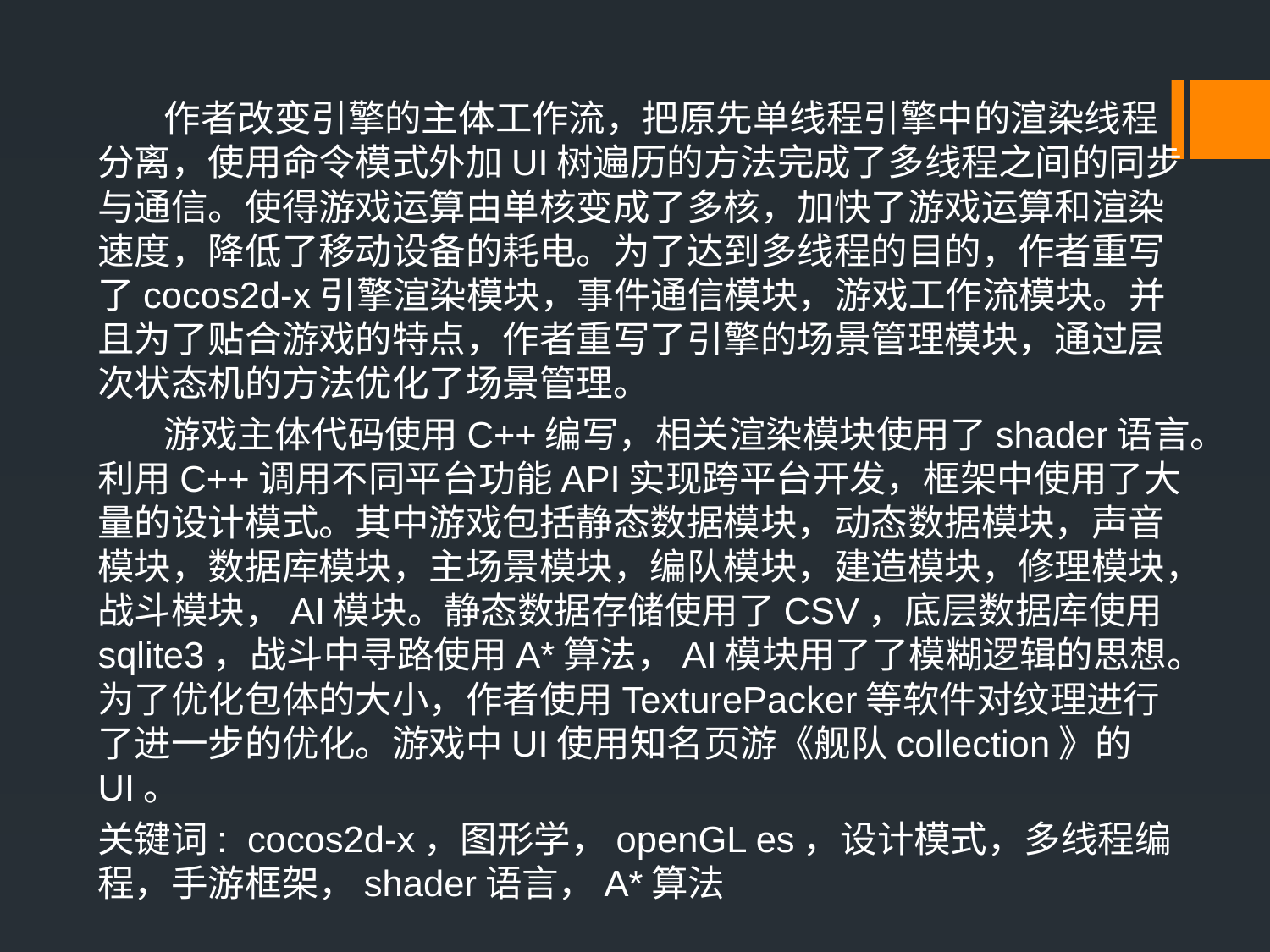

作者改变引擎的主体工作流，把原先单线程引擎中的渲染线程分离，使用命令模式外加UI树遍历的方法完成了多线程之间的同步与通信。使得游戏运算由单核变成了多核，加快了游戏运算和渲染速度，降低了移动设备的耗电。为了达到多线程的目的，作者重写了cocos2d-x引擎渲染模块，事件通信模块，游戏工作流模块。并且为了贴合游戏的特点，作者重写了引擎的场景管理模块，通过层次状态机的方法优化了场景管理。
       游戏主体代码使用C++编写，相关渲染模块使用了shader语言。利用C++调用不同平台功能API实现跨平台开发，框架中使用了大量的设计模式。其中游戏包括静态数据模块，动态数据模块，声音模块，数据库模块，主场景模块，编队模块，建造模块，修理模块，战斗模块，AI模块。静态数据存储使用了CSV，底层数据库使用sqlite3，战斗中寻路使用A*算法，AI模块用了了模糊逻辑的思想。为了优化包体的大小，作者使用TexturePacker等软件对纹理进行了进一步的优化。游戏中UI使用知名页游《舰队collection》的UI。
关键词:  cocos2d-x，图形学，openGL es，设计模式，多线程编程，手游框架，shader语言，A*算法